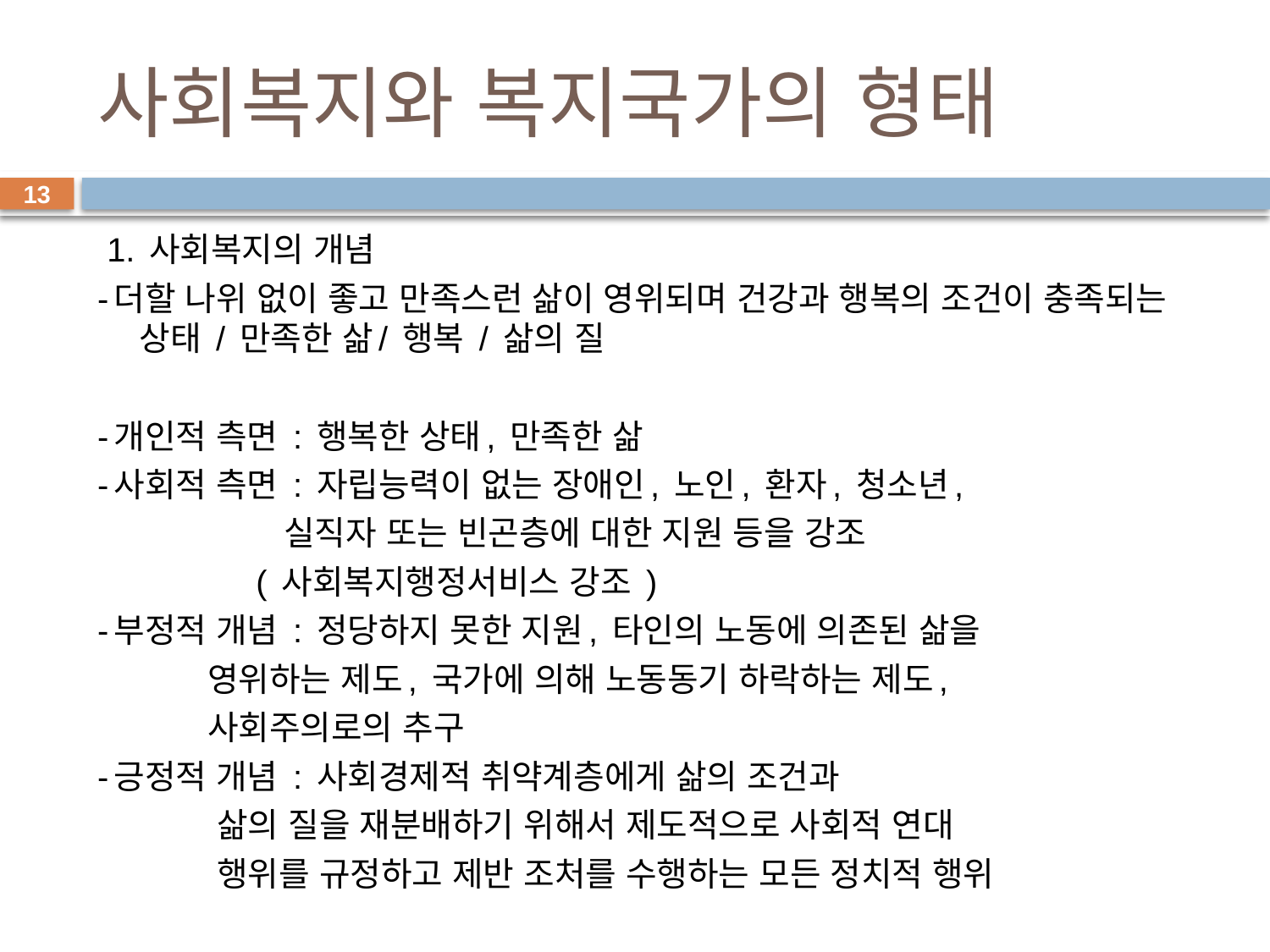

# 사회복지와 복지국가의 형태
13
 1. 사회복지의 개념
-더할 나위 없이 좋고 만족스런 삶이 영위되며 건강과 행복의 조건이 충족되는 상태 / 만족한 삶/ 행복 / 삶의 질

-개인적 측면 : 행복한 상태, 만족한 삶
-사회적 측면 : 자립능력이 없는 장애인, 노인, 환자, 청소년,
                   실직자 또는 빈곤층에 대한 지원 등을 강조
                 ( 사회복지행정서비스 강조 )
-부정적 개념 : 정당하지 못한 지원, 타인의 노동에 의존된 삶을
           영위하는 제도, 국가에 의해 노동동기 하락하는 제도,
           사회주의로의 추구
-긍정적 개념 : 사회경제적 취약계층에게 삶의 조건과
            삶의 질을 재분배하기 위해서 제도적으로 사회적 연대
            행위를 규정하고 제반 조처를 수행하는 모든 정치적 행위